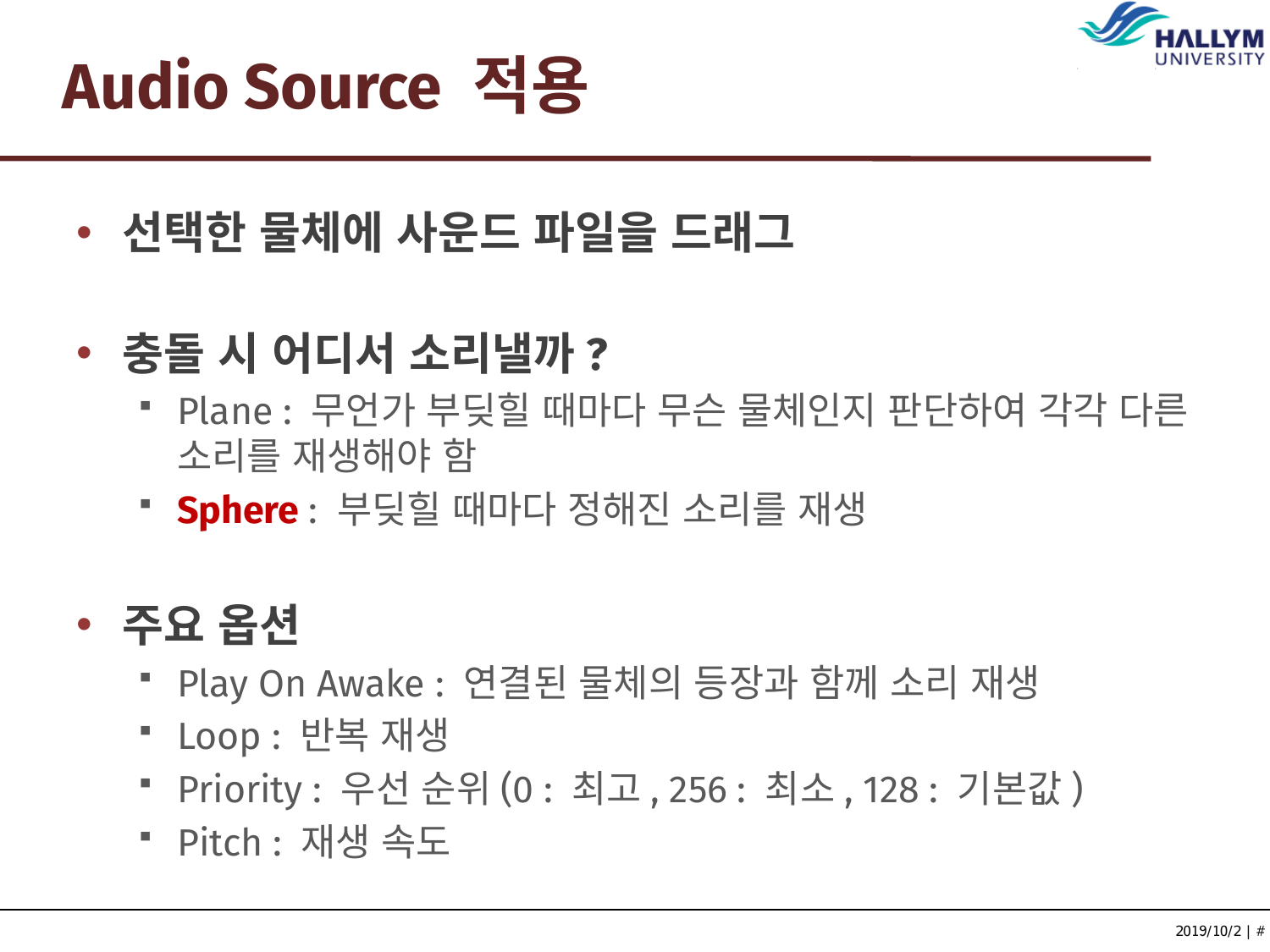

# Audio Source 적용
선택한 물체에 사운드 파일을 드래그

충돌 시 어디서 소리낼까?
Plane : 무언가 부딪힐 때마다 무슨 물체인지 판단하여 각각 다른 소리를 재생해야 함
Sphere : 부딪힐 때마다 정해진 소리를 재생

주요 옵션
Play On Awake : 연결된 물체의 등장과 함께 소리 재생
Loop : 반복 재생
Priority : 우선 순위(0 : 최고, 256 : 최소, 128 : 기본값)
Pitch : 재생 속도